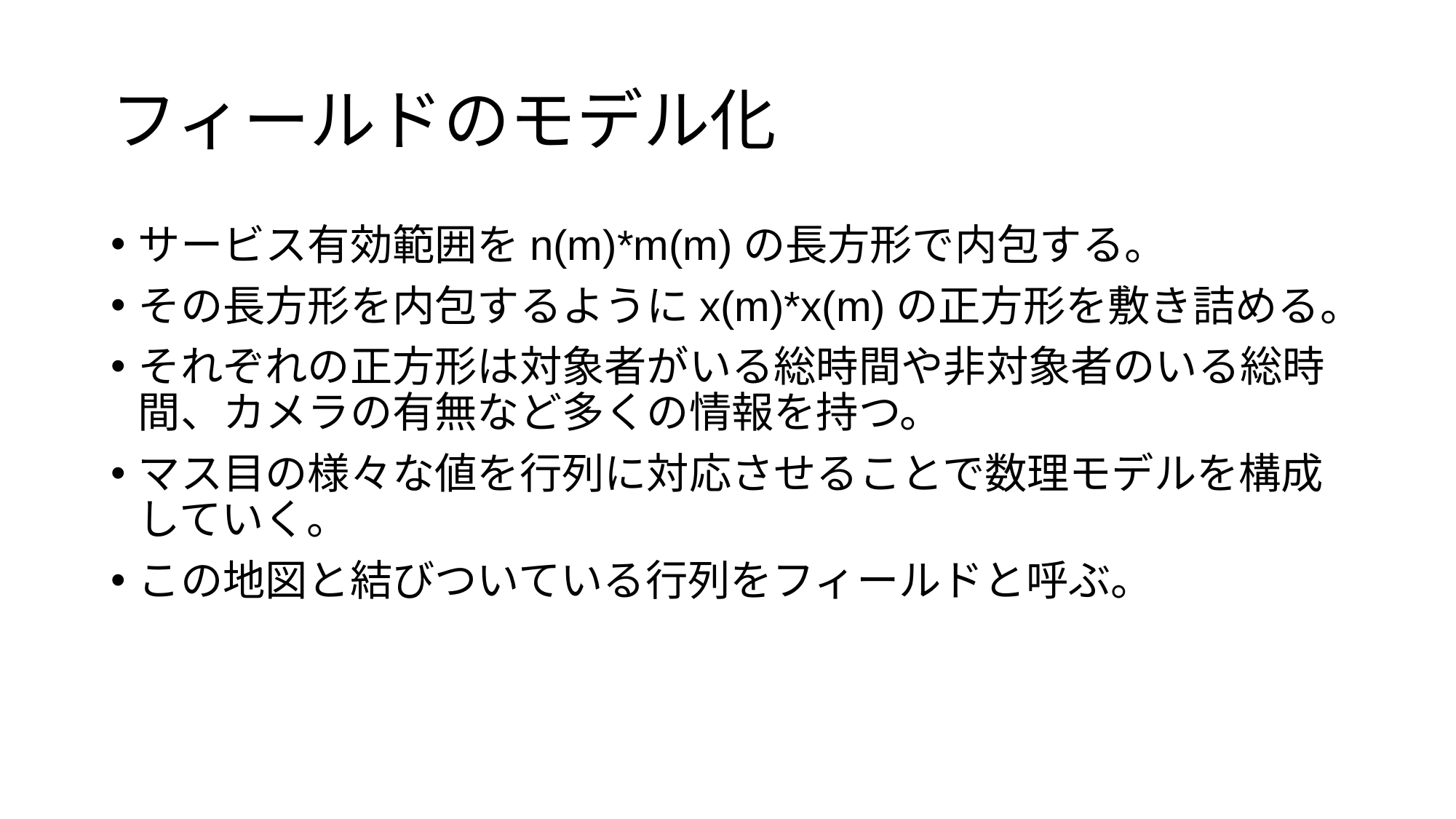

# フィールドのモデル化
サービス有効範囲をn(m)*m(m)の長方形で内包する。
その長方形を内包するようにx(m)*x(m)の正方形を敷き詰める。
それぞれの正方形は対象者がいる総時間や非対象者のいる総時間、カメラの有無など多くの情報を持つ。
マス目の様々な値を行列に対応させることで数理モデルを構成していく。
この地図と結びついている行列をフィールドと呼ぶ。